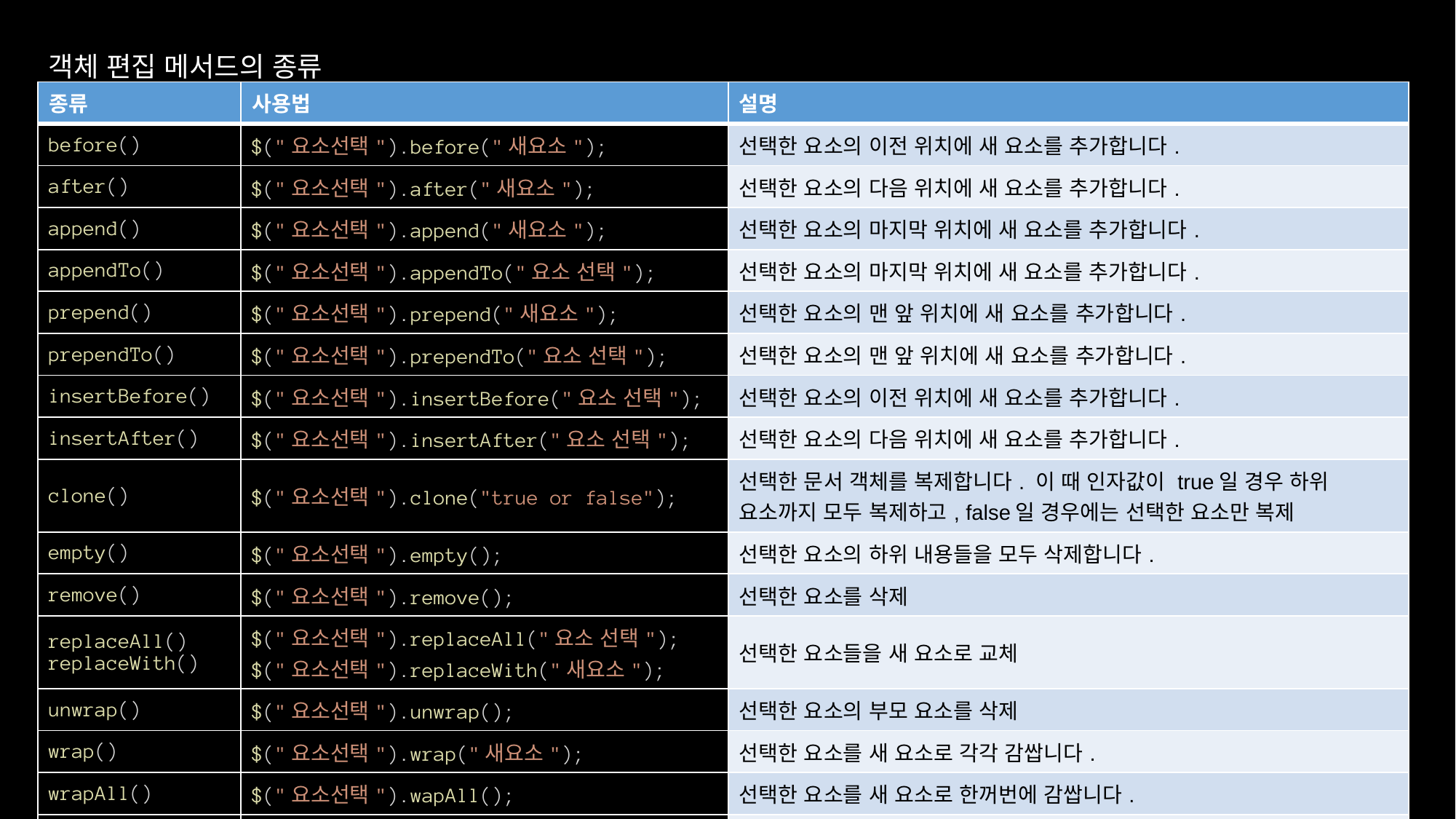

객체 편집 메서드의 종류
| 종류 | 사용법 | 설명 |
| --- | --- | --- |
| before() | $("요소선택").before("새요소"); | 선택한 요소의 이전 위치에 새 요소를 추가합니다. |
| after() | $("요소선택").after("새요소"); | 선택한 요소의 다음 위치에 새 요소를 추가합니다. |
| append() | $("요소선택").append("새요소"); | 선택한 요소의 마지막 위치에 새 요소를 추가합니다. |
| appendTo() | $("요소선택").appendTo("요소 선택"); | 선택한 요소의 마지막 위치에 새 요소를 추가합니다. |
| prepend() | $("요소선택").prepend("새요소"); | 선택한 요소의 맨 앞 위치에 새 요소를 추가합니다. |
| prependTo() | $("요소선택").prependTo("요소 선택"); | 선택한 요소의 맨 앞 위치에 새 요소를 추가합니다. |
| insertBefore() | $("요소선택").insertBefore("요소 선택"); | 선택한 요소의 이전 위치에 새 요소를 추가합니다. |
| insertAfter() | $("요소선택").insertAfter("요소 선택"); | 선택한 요소의 다음 위치에 새 요소를 추가합니다. |
| clone() | $("요소선택").clone("true or false"); | 선택한 문서 객체를 복제합니다. 이 때 인자값이 true일 경우 하위 요소까지 모두 복제하고, false일 경우에는 선택한 요소만 복제 |
| empty() | $("요소선택").empty(); | 선택한 요소의 하위 내용들을 모두 삭제합니다. |
| remove() | $("요소선택").remove(); | 선택한 요소를 삭제 |
| replaceAll() replaceWith() | $("요소선택").replaceAll("요소 선택"); $("요소선택").replaceWith("새요소"); | 선택한 요소들을 새 요소로 교체 |
| unwrap() | $("요소선택").unwrap(); | 선택한 요소의 부모 요소를 삭제 |
| wrap() | $("요소선택").wrap("새요소"); | 선택한 요소를 새 요소로 각각 감쌉니다. |
| wrapAll() | $("요소선택").wapAll(); | 선택한 요소를 새 요소로 한꺼번에 감쌉니다. |
| wraplnner() | $("요소선택").wraplnner("새요소"); | 선택한 요소의 내용을 새 요소로 각각 감쌉니다. |